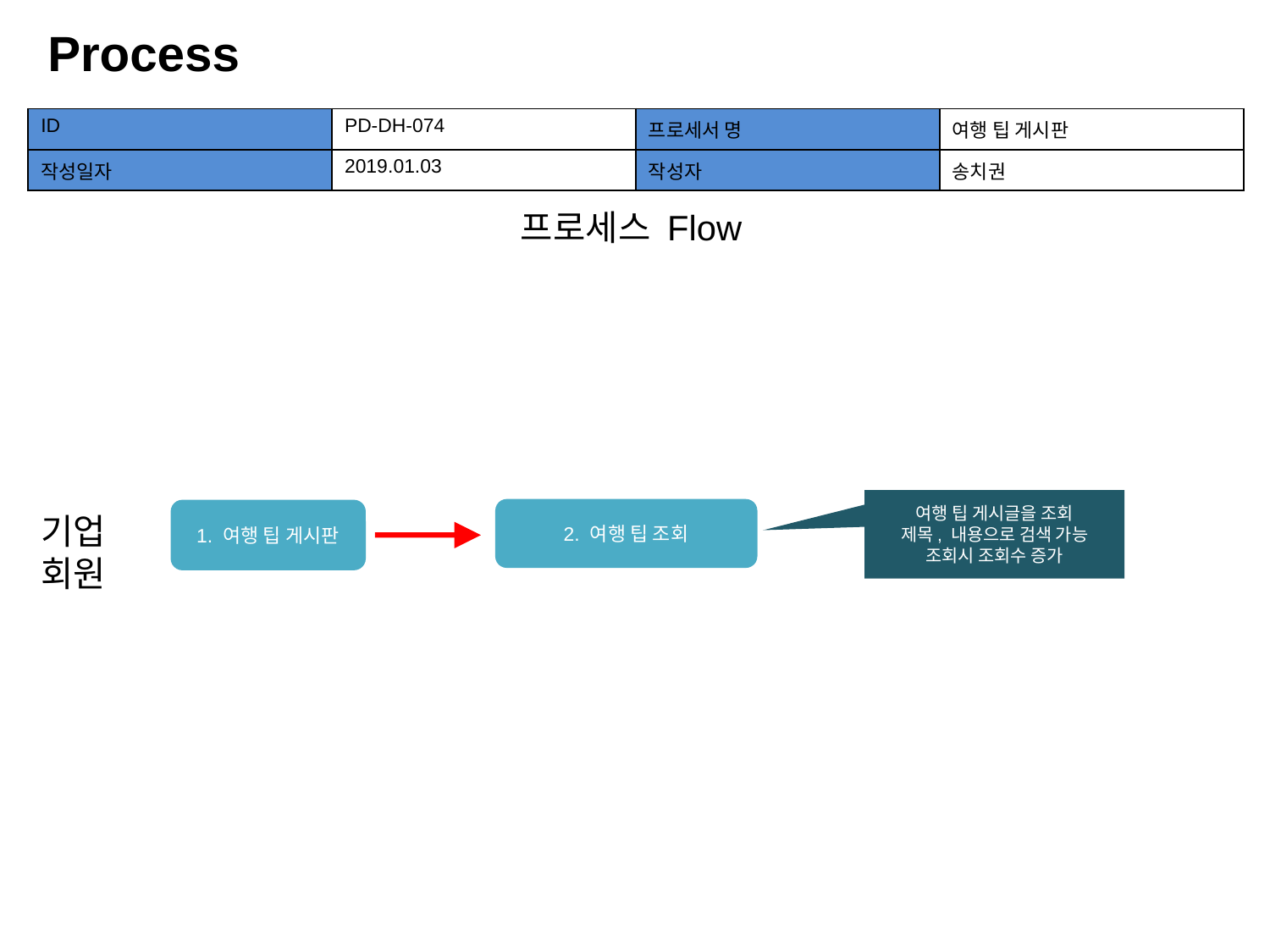

Process

| ID | PD-DH-074 | 프로세서 명 | 여행 팁 게시판 |
| --- | --- | --- | --- |
| 작성일자 | 2019.01.03 | 작성자 | 송치권 |
프로세스 Flow
여행 팁 게시글을 조회
제목, 내용으로 검색 가능
조회시 조회수 증가
2. 여행 팁 조회
1. 여행 팁 게시판
기업
회원